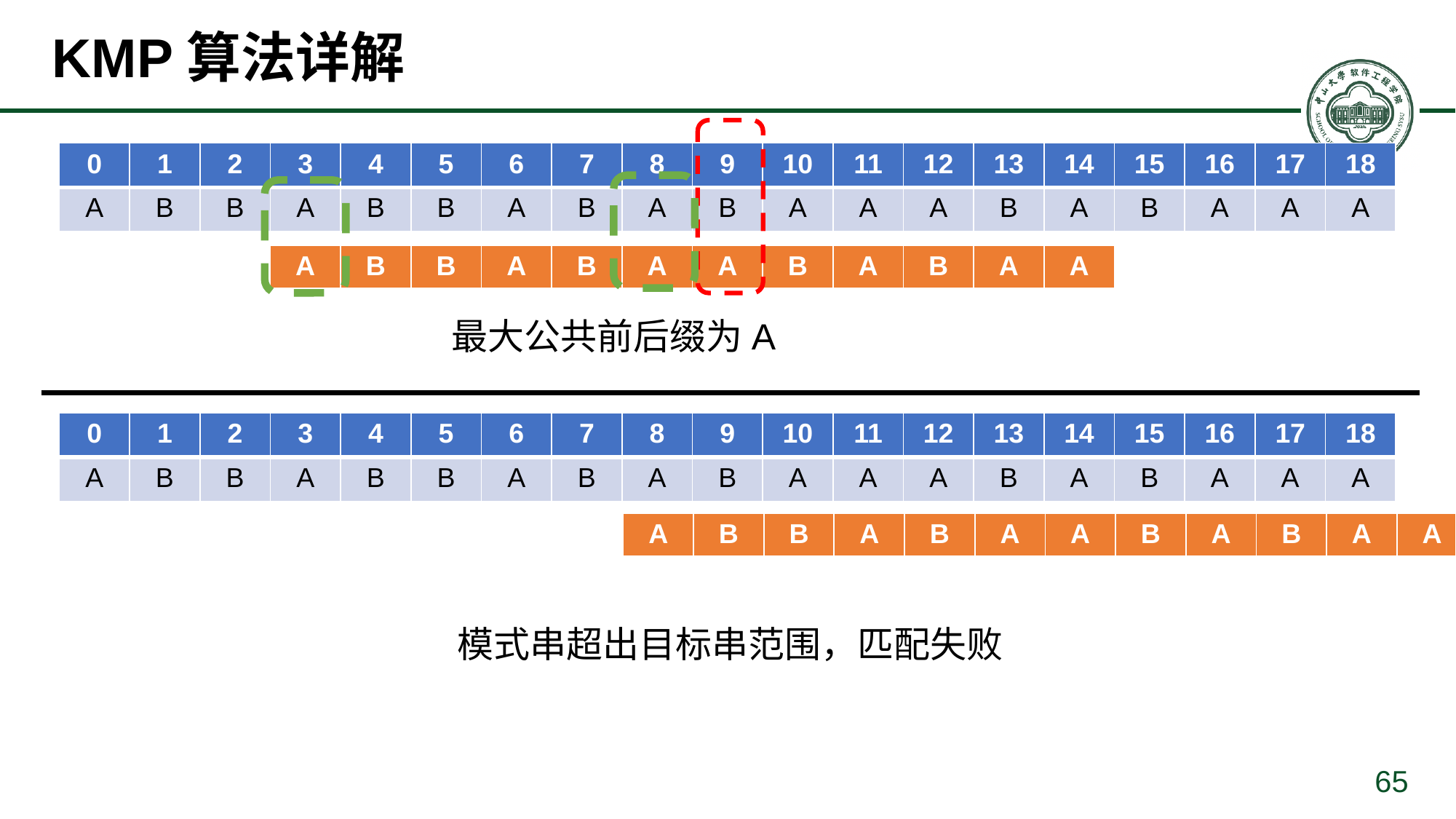

# KMP算法详解

| 0 | 1 | 2 | 3 | 4 | 5 | 6 | 7 | 8 | 9 | 10 | 11 | 12 | 13 | 14 | 15 | 16 | 17 | 18 |
| --- | --- | --- | --- | --- | --- | --- | --- | --- | --- | --- | --- | --- | --- | --- | --- | --- | --- | --- |
| A | B | B | A | B | B | A | B | A | B | A | A | A | B | A | B | A | A | A |

| A | B | B | A | B | A | A | B | A | B | A | A |
| --- | --- | --- | --- | --- | --- | --- | --- | --- | --- | --- | --- |
最大公共前后缀为A
| 0 | 1 | 2 | 3 | 4 | 5 | 6 | 7 | 8 | 9 | 10 | 11 | 12 | 13 | 14 | 15 | 16 | 17 | 18 |
| --- | --- | --- | --- | --- | --- | --- | --- | --- | --- | --- | --- | --- | --- | --- | --- | --- | --- | --- |
| A | B | B | A | B | B | A | B | A | B | A | A | A | B | A | B | A | A | A |
| A | B | B | A | B | A | A | B | A | B | A | A |
| --- | --- | --- | --- | --- | --- | --- | --- | --- | --- | --- | --- |
模式串超出目标串范围，匹配失败
65